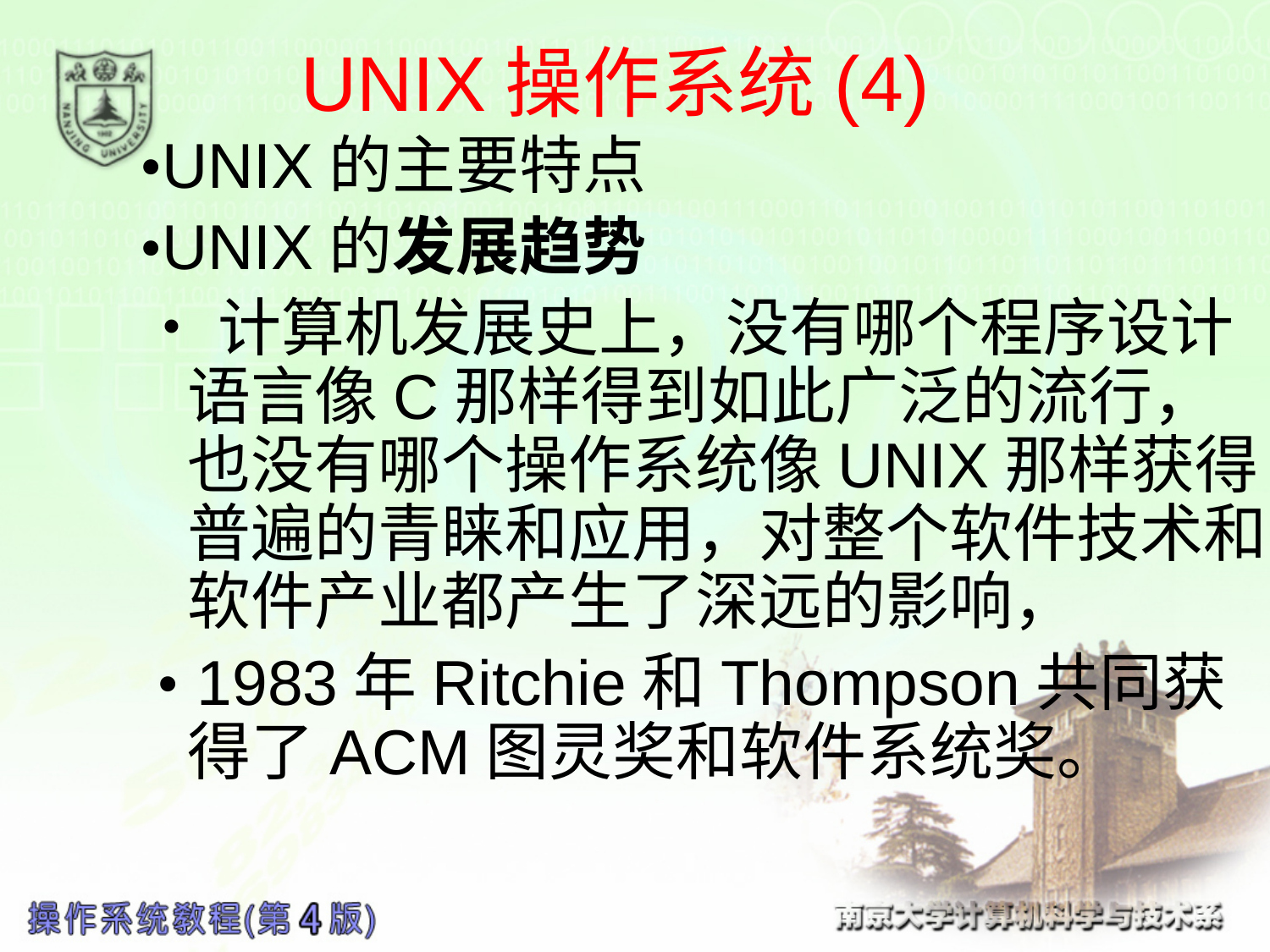

# UNIX操作系统(4)
•UNIX的主要特点
•UNIX的发展趋势
•计算机发展史上，没有哪个程序设计语言像C那样得到如此广泛的流行，也没有哪个操作系统像UNIX那样获得普遍的青睐和应用，对整个软件技术和软件产业都产生了深远的影响，
 • 1983年Ritchie和Thompson共同获得了ACM图灵奖和软件系统奖。